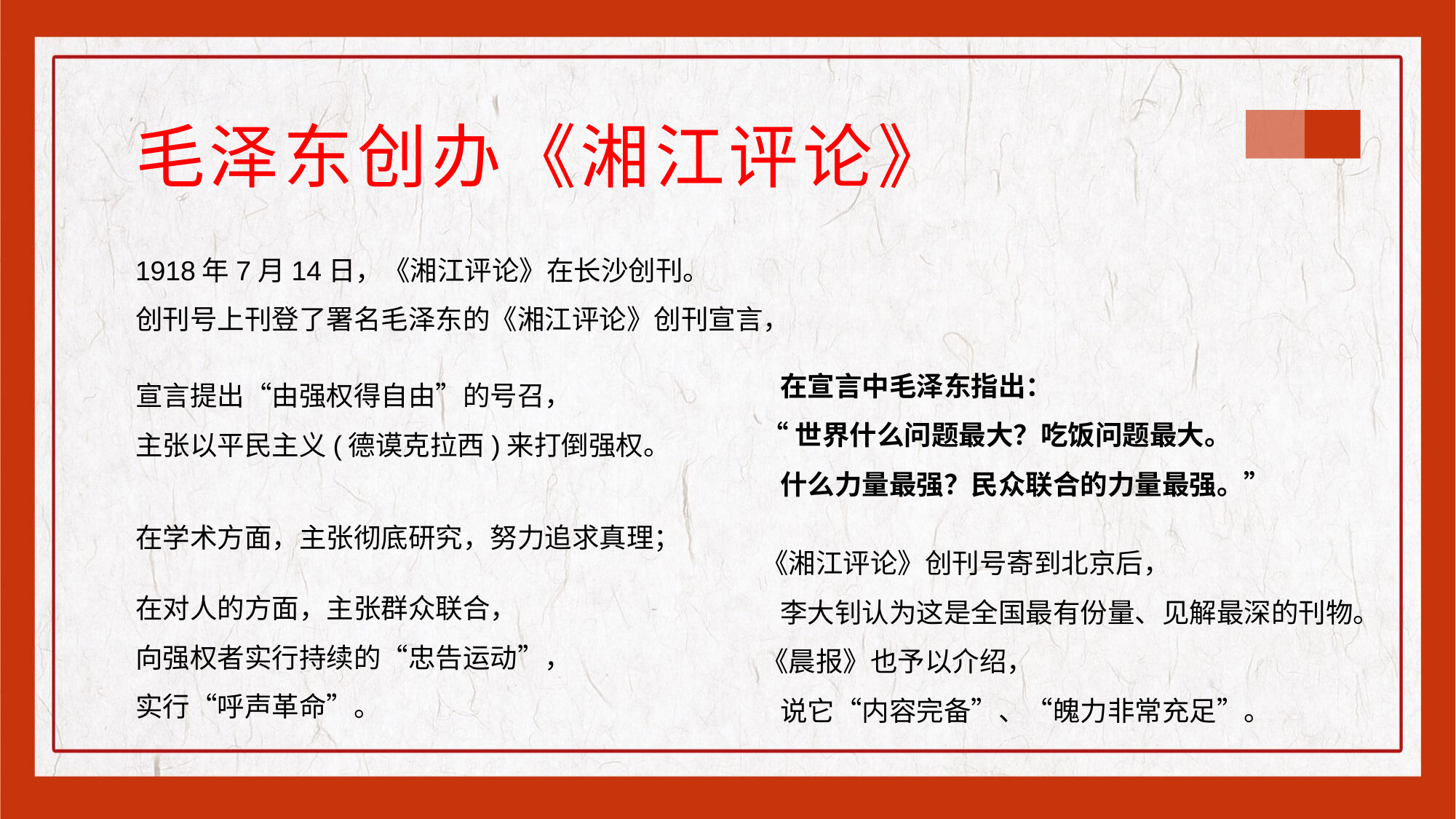

毛泽东创办《湘江评论》
1918年7月14日，《湘江评论》在长沙创刊。
创刊号上刊登了署名毛泽东的《湘江评论》创刊宣言，

宣言提出“由强权得自由”的号召，
主张以平民主义(德谟克拉西)来打倒强权。

在学术方面，主张彻底研究，努力追求真理；

在对人的方面，主张群众联合，
向强权者实行持续的“忠告运动”，
实行“呼声革命”。
  在宣言中毛泽东指出：
“世界什么问题最大？吃饭问题最大。
  什么力量最强？民众联合的力量最强。”

《湘江评论》创刊号寄到北京后，
  李大钊认为这是全国最有份量、见解最深的刊物。
《晨报》也予以介绍，
  说它“内容完备”、“魄力非常充足”。